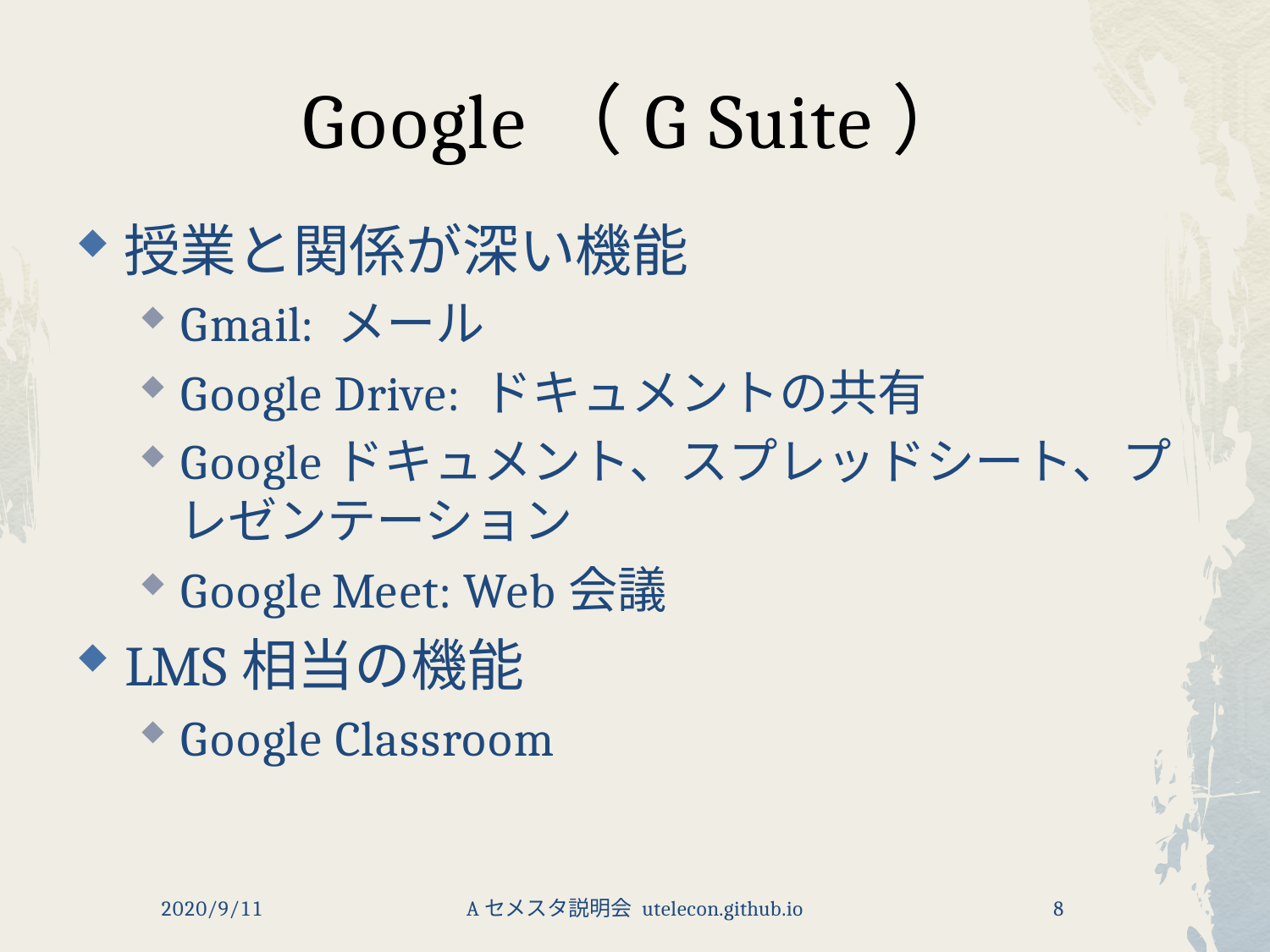

# Google（G Suite）
授業と関係が深い機能
Gmail: メール
Google Drive: ドキュメントの共有
Googleドキュメント、スプレッドシート、プレゼンテーション
Google Meet: Web会議
LMS相当の機能
Google Classroom
2020/9/11
Aセメスタ説明会 utelecon.github.io
8